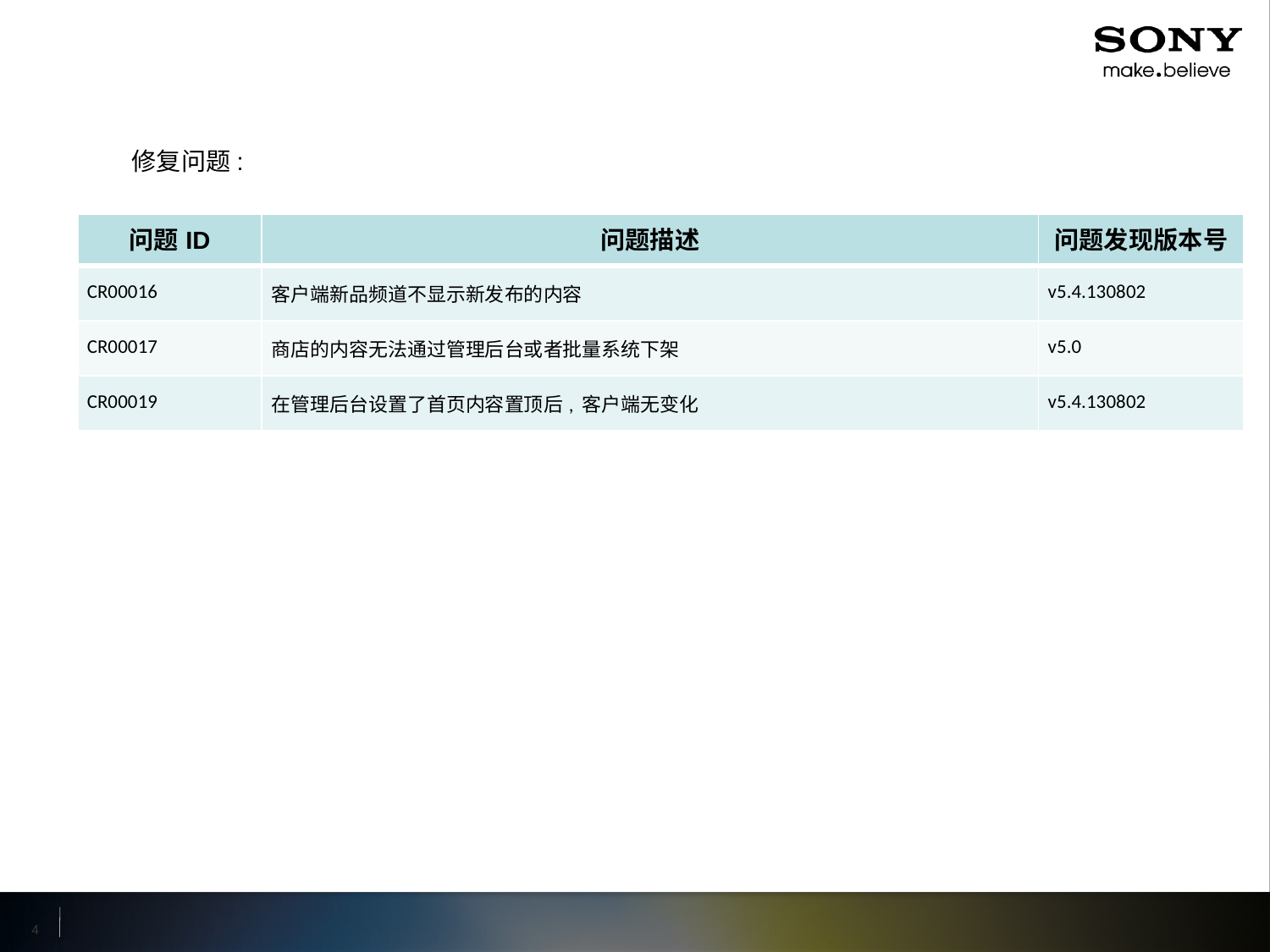

修复问题:

| 问题ID | 问题描述 | 问题发现版本号 |
| --- | --- | --- |
| CR00016 | 客户端新品频道不显示新发布的内容 | v5.4.130802 |
| CR00017 | 商店的内容无法通过管理后台或者批量系统下架 | v5.0 |
| CR00019 | 在管理后台设置了首页内容置顶后, 客户端无变化 | v5.4.130802 |